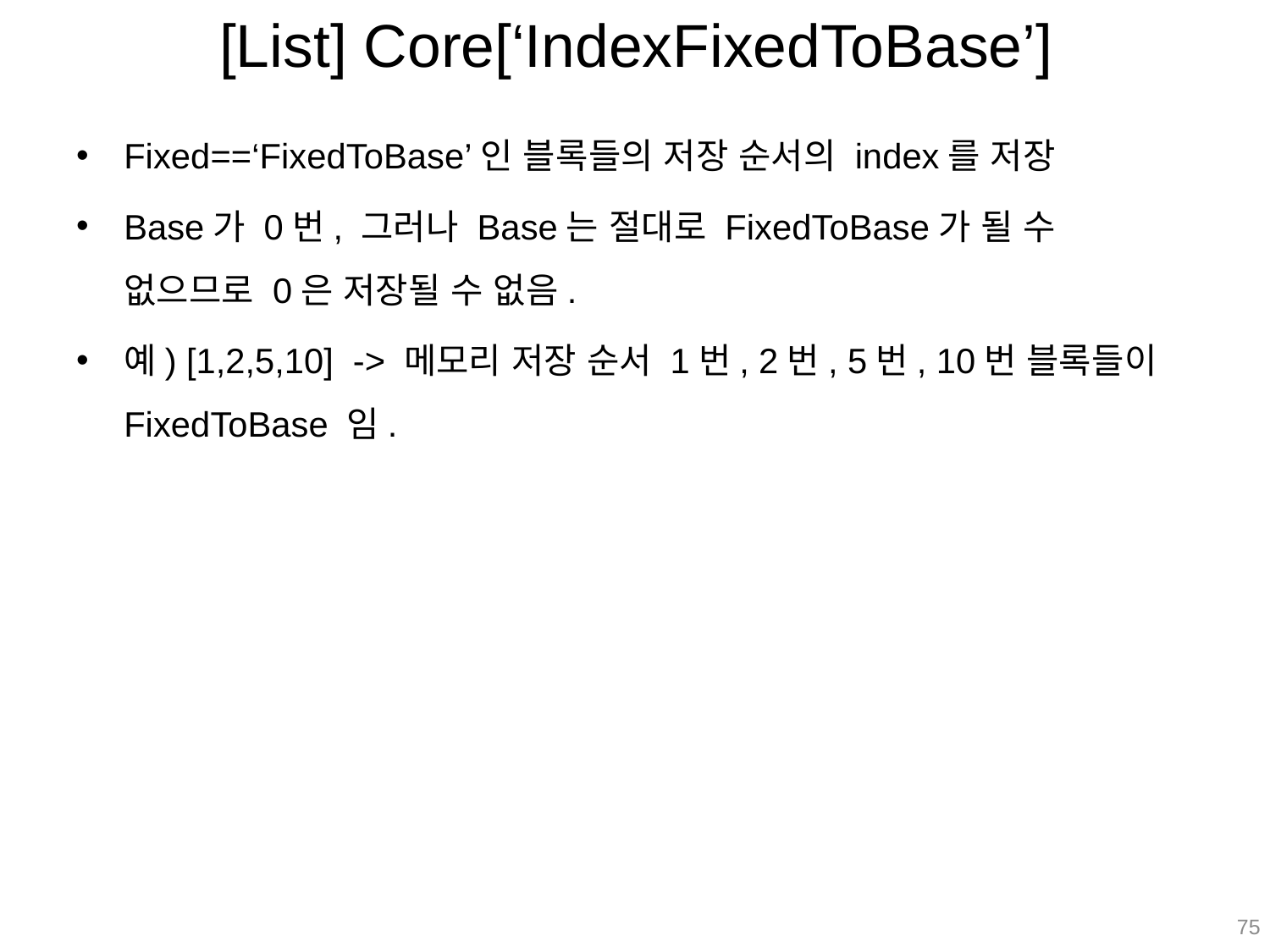

# [List] Core[‘IndexFixedToBase’]
Fixed==‘FixedToBase’인 블록들의 저장 순서의 index를 저장
Base가 0번, 그러나 Base는 절대로 FixedToBase가 될 수 없으므로 0은 저장될 수 없음.
예) [1,2,5,10]  -> 메모리 저장 순서 1번, 2번, 5번, 10번 블록들이 FixedToBase 임.

75